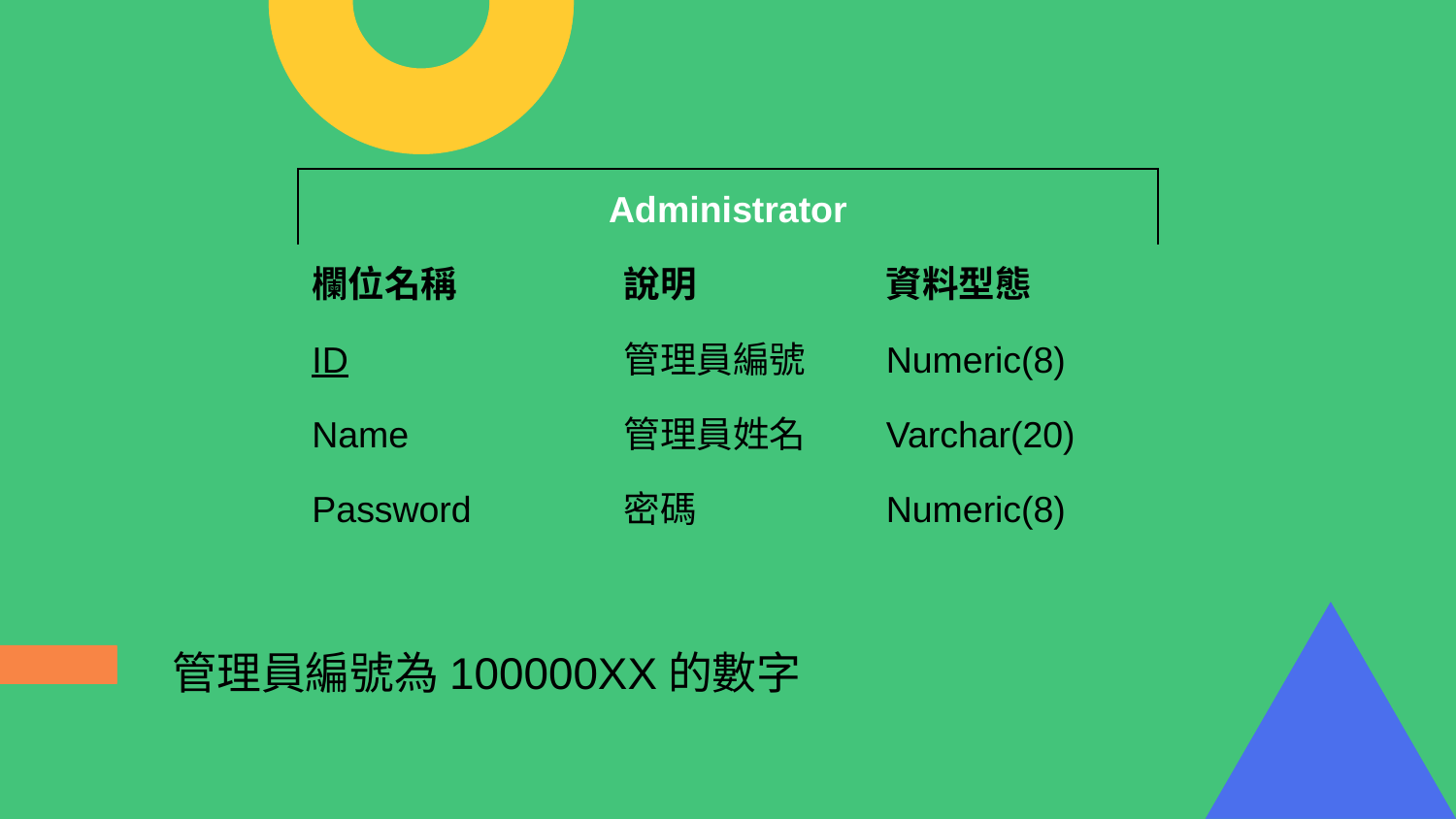

| Administrator |  |  |
| --- | --- | --- |
| 欄位名稱 | 說明 | 資料型態 |
| ID | 管理員編號 | Numeric(8) |
| Name | 管理員姓名 | Varchar(20) |
| Password | 密碼 | Numeric(8) |

管理員編號為100000XX的數字